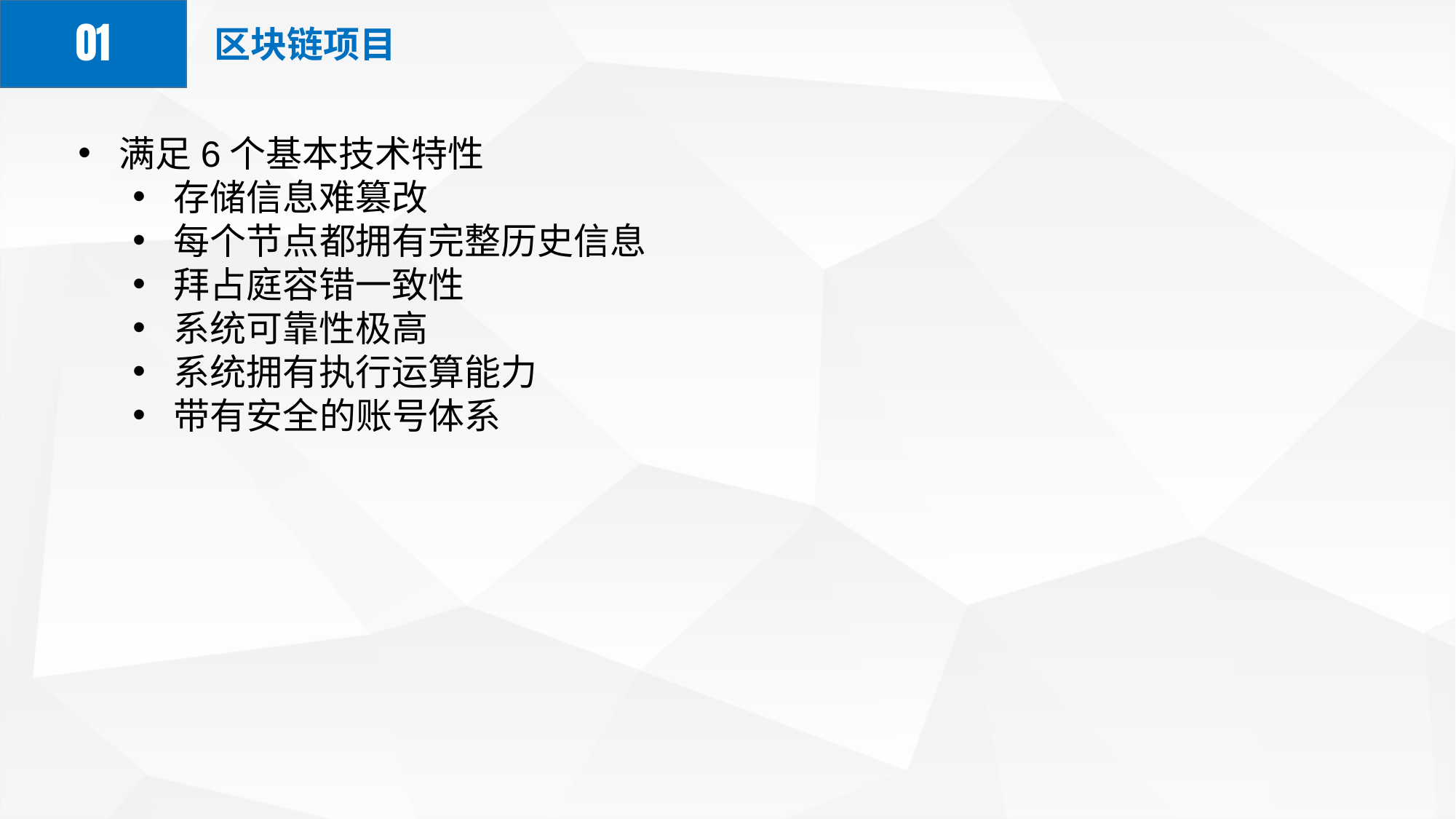

区块链项目
01
满足6个基本技术特性
存储信息难篡改
每个节点都拥有完整历史信息
拜占庭容错一致性
系统可靠性极高
系统拥有执行运算能力
带有安全的账号体系